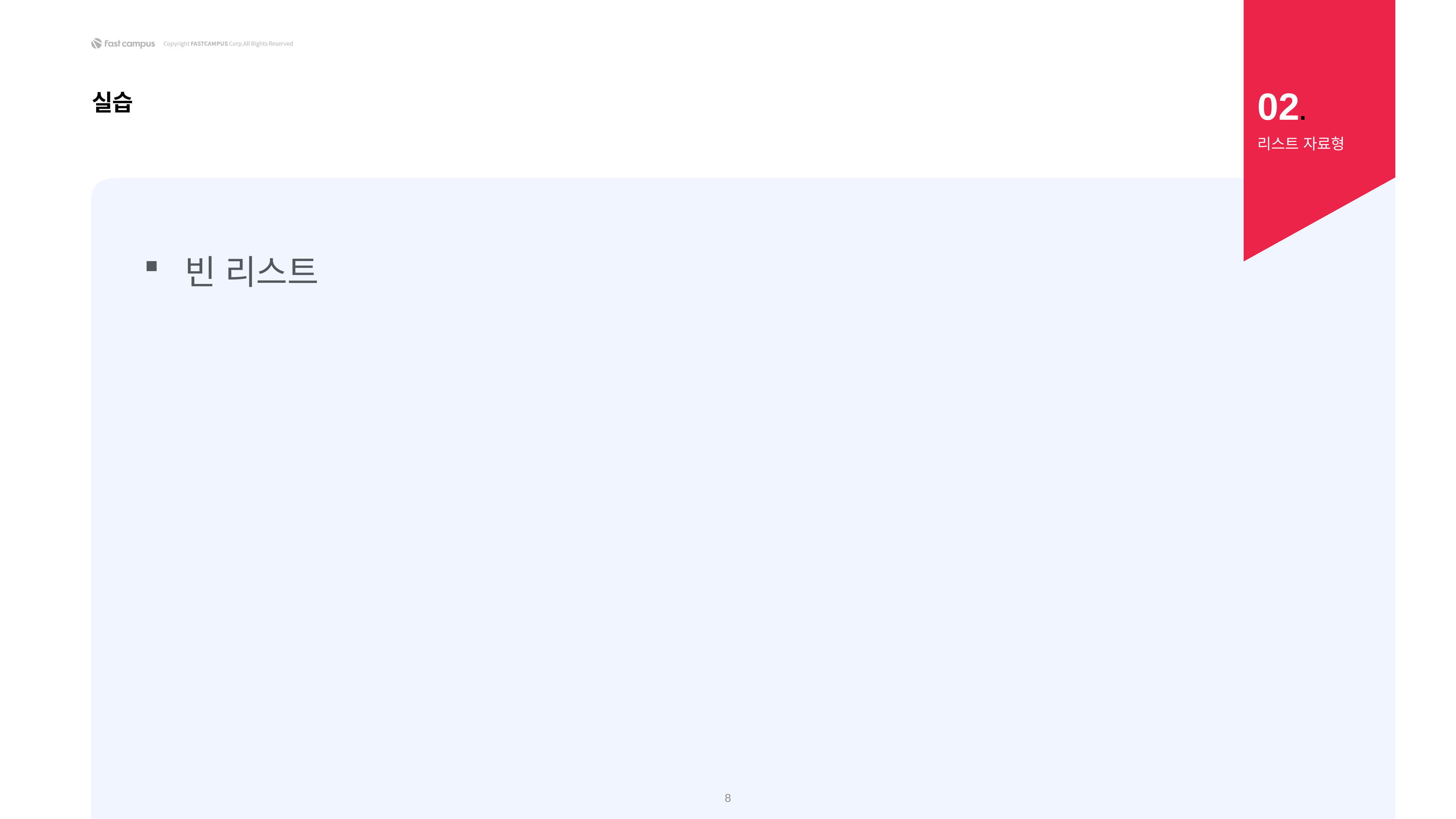

02.
실습
리스트 자료형
빈 리스트
8